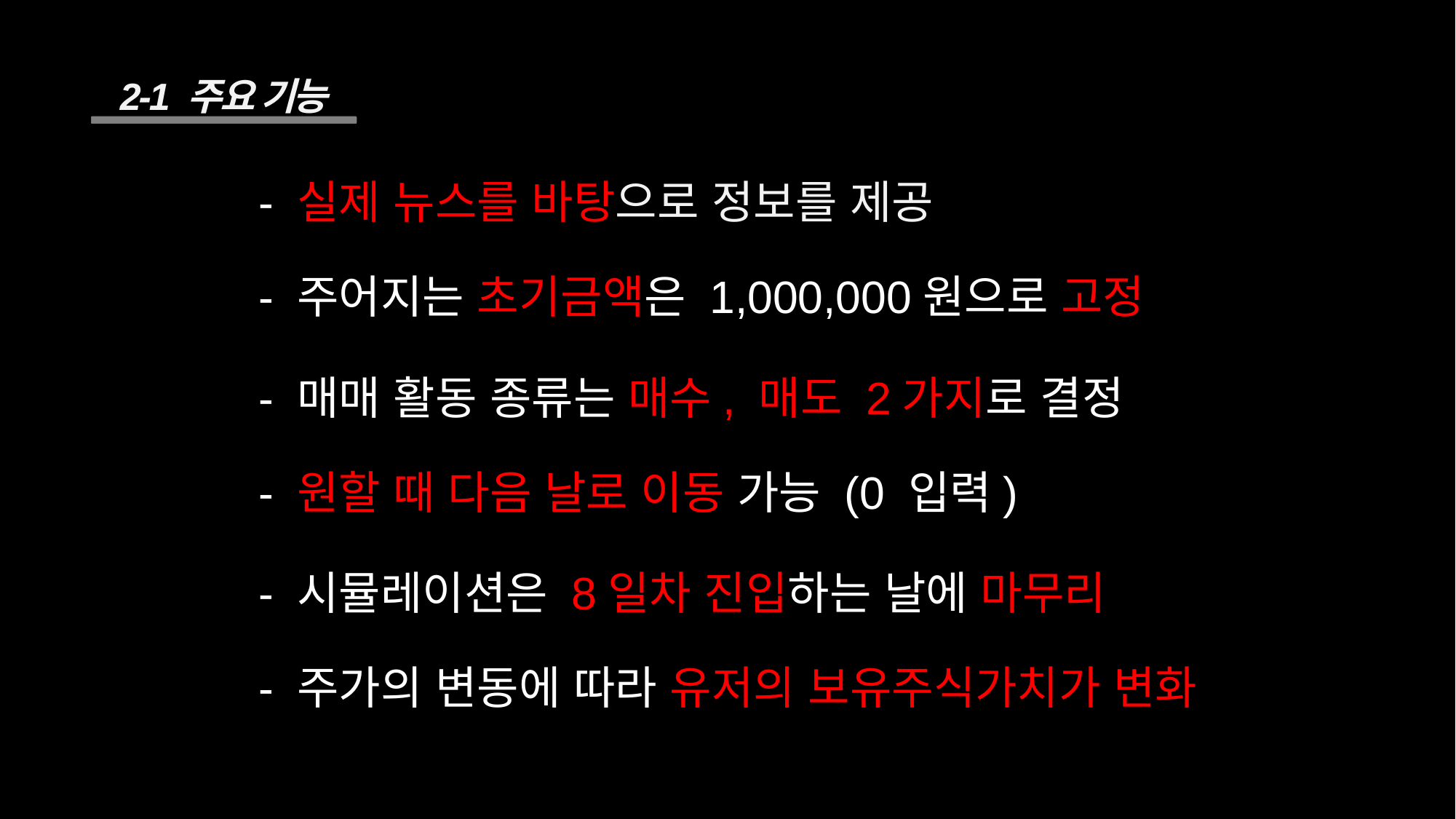

2-1 주요 기능

- 실제 뉴스를 바탕으로 정보를 제공
- 주어지는 초기금액은 1,000,000원으로 고정
- 매매 활동 종류는 매수, 매도 2가지로 결정
- 원할 때 다음 날로 이동 가능 (0 입력)
- 시뮬레이션은 8일차 진입하는 날에 마무리
- 주가의 변동에 따라 유저의 보유주식가치가 변화